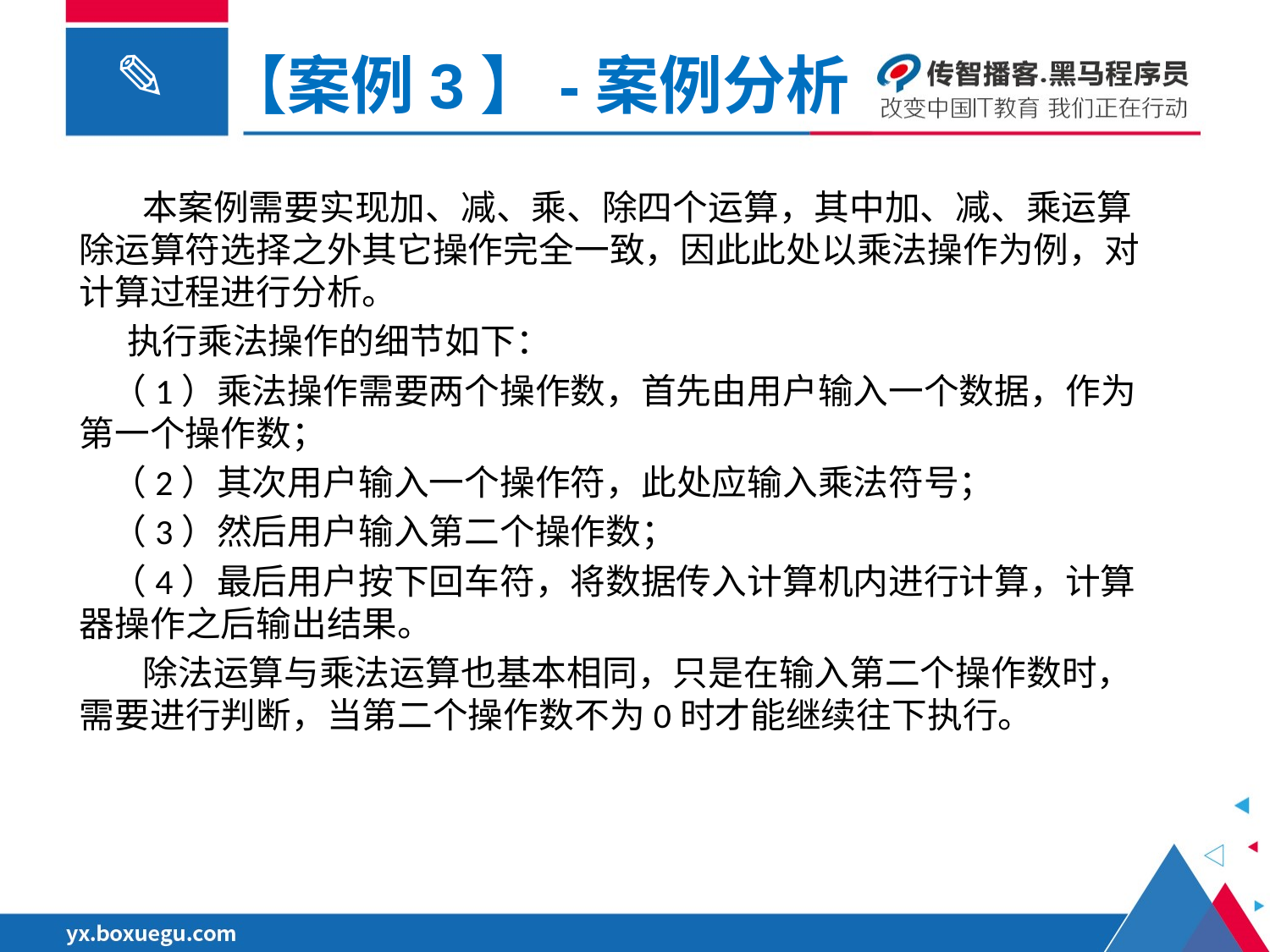

【案例3】-案例分析
       本案例需要实现加、减、乘、除四个运算，其中加、减、乘运算除运算符选择之外其它操作完全一致，因此此处以乘法操作为例，对计算过程进行分析。
     执行乘法操作的细节如下：
   （1）乘法操作需要两个操作数，首先由用户输入一个数据，作为第一个操作数；
   （2）其次用户输入一个操作符，此处应输入乘法符号；
   （3）然后用户输入第二个操作数；
   （4）最后用户按下回车符，将数据传入计算机内进行计算，计算器操作之后输出结果。
       除法运算与乘法运算也基本相同，只是在输入第二个操作数时，需要进行判断，当第二个操作数不为0时才能继续往下执行。